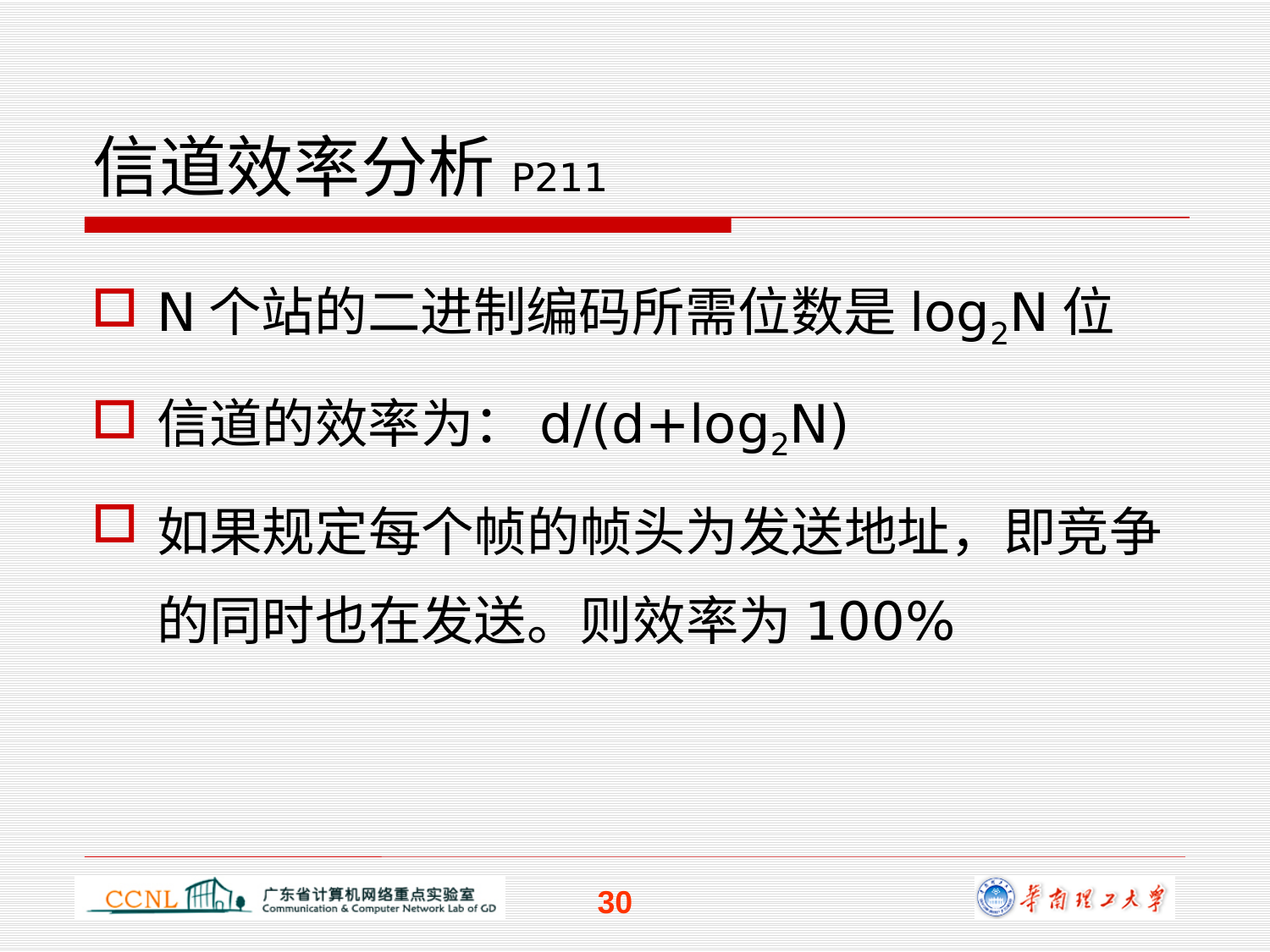

# 信道效率分析P211
N个站的二进制编码所需位数是log2N位
信道的效率为：d/(d+log2N)
如果规定每个帧的帧头为发送地址，即竞争的同时也在发送。则效率为100%